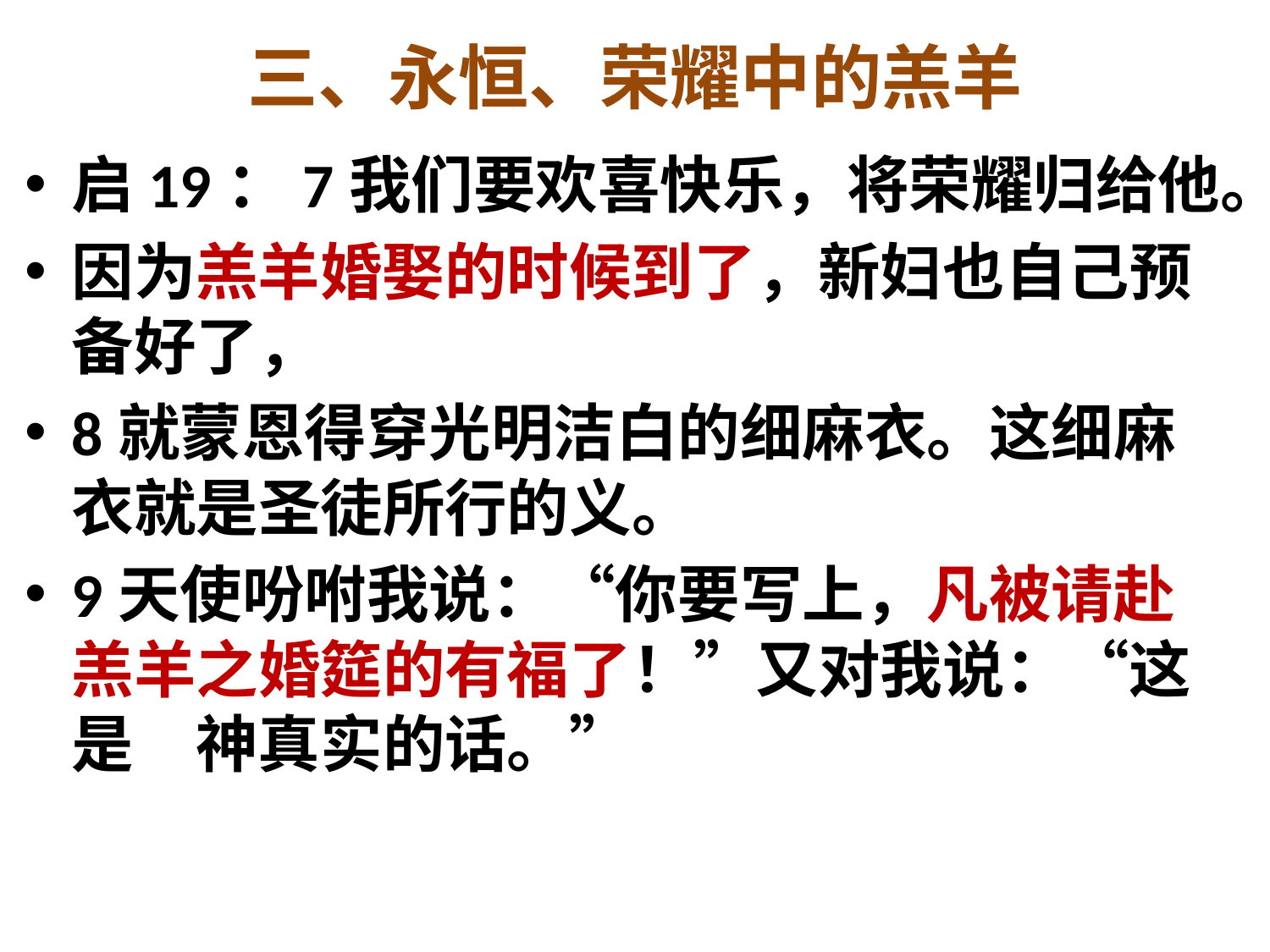

# 三、永恒、荣耀中的羔羊
启19：7我们要欢喜快乐，将荣耀归给他。
因为羔羊婚娶的时候到了，新妇也自己预备好了，
8就蒙恩得穿光明洁白的细麻衣。这细麻衣就是圣徒所行的义。
9天使吩咐我说：“你要写上，凡被请赴羔羊之婚筵的有福了！”又对我说：“这是　神真实的话。”